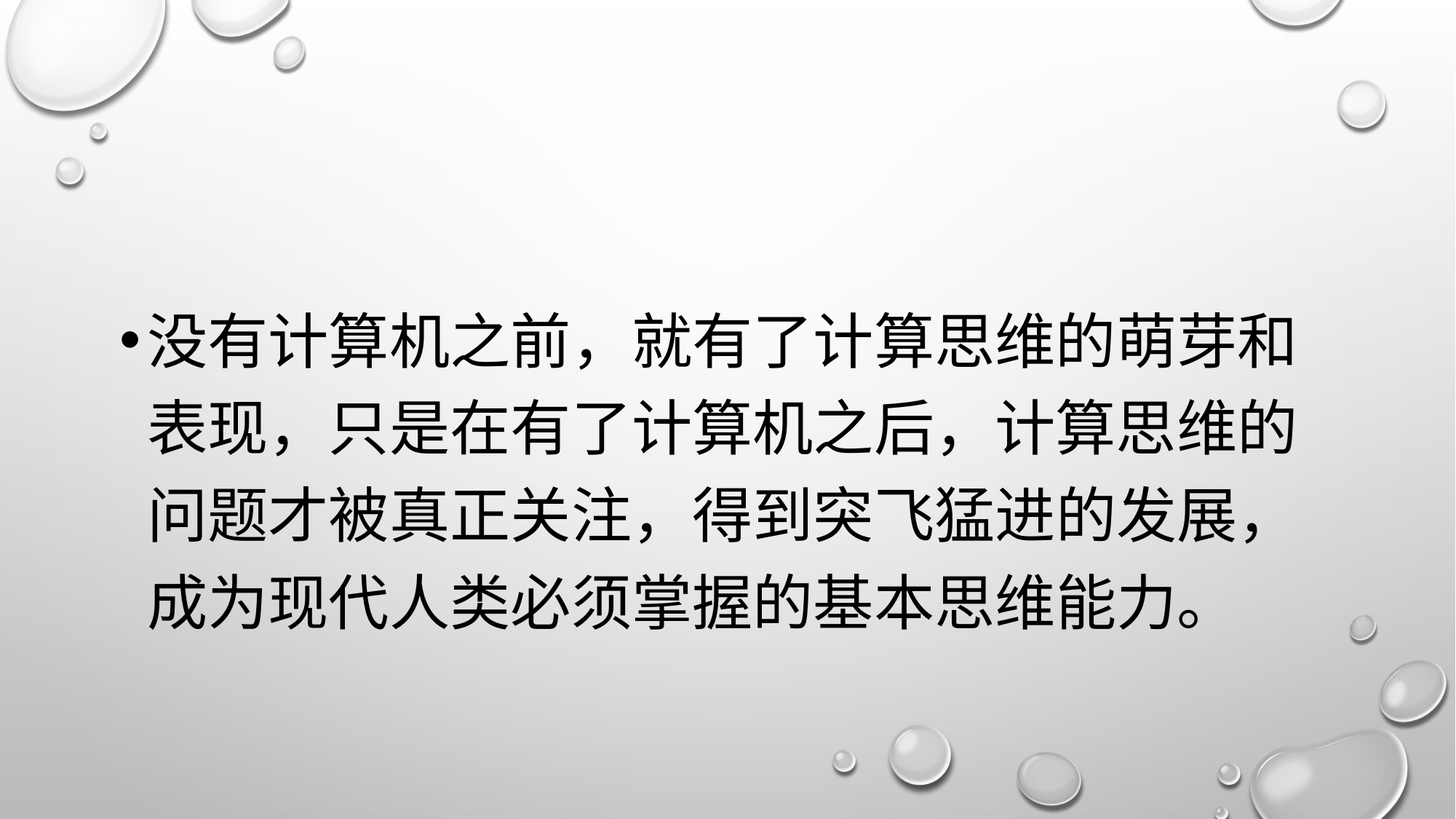

#
没有计算机之前，就有了计算思维的萌芽和表现，只是在有了计算机之后，计算思维的问题才被真正关注，得到突飞猛进的发展，成为现代人类必须掌握的基本思维能力。